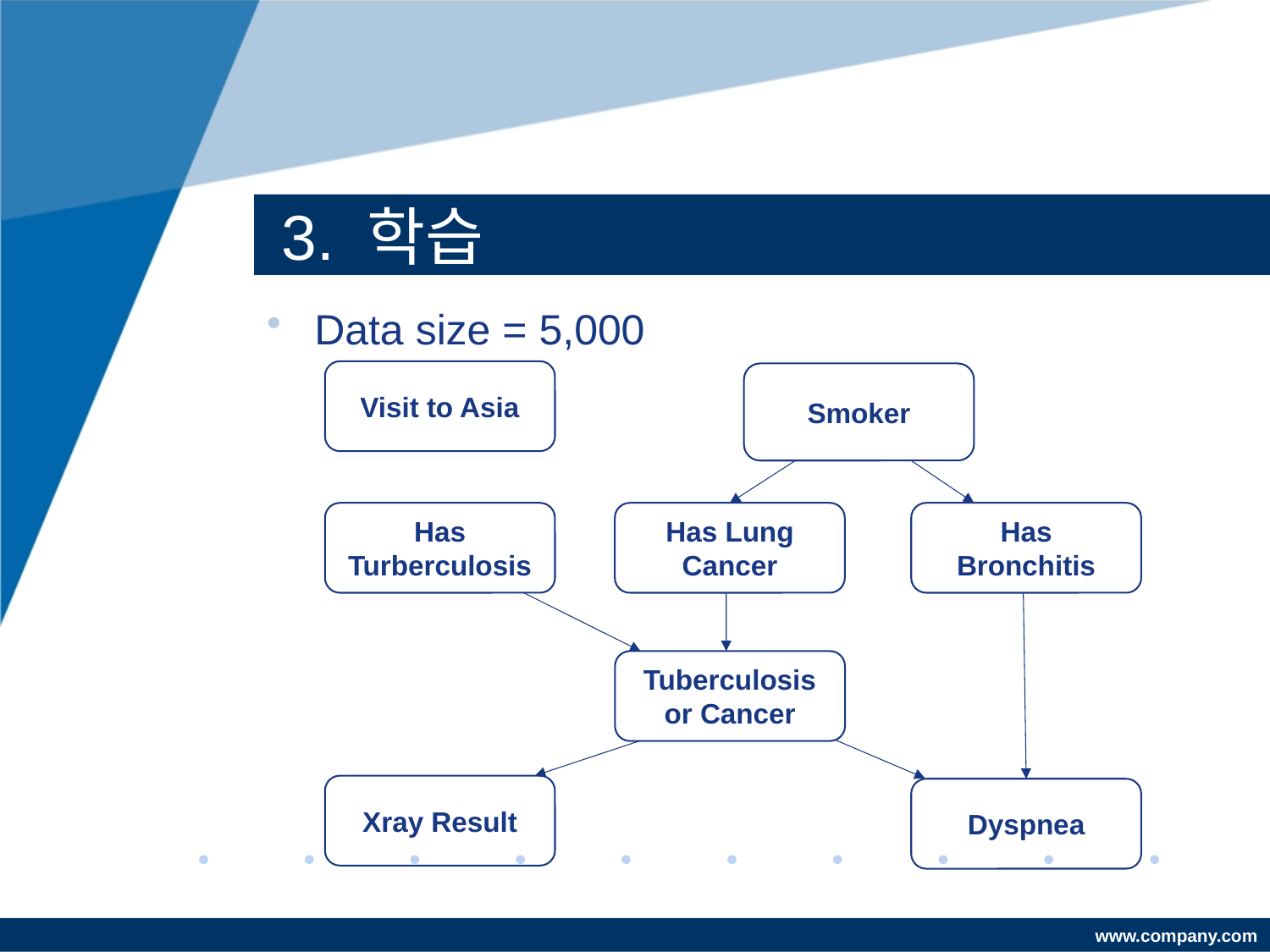

# 3. 학습
Data size = 5,000
Visit to Asia
Smoker
Has Turberculosis
Has Lung Cancer
Has Bronchitis
Tuberculosis or Cancer
Xray Result
Dyspnea